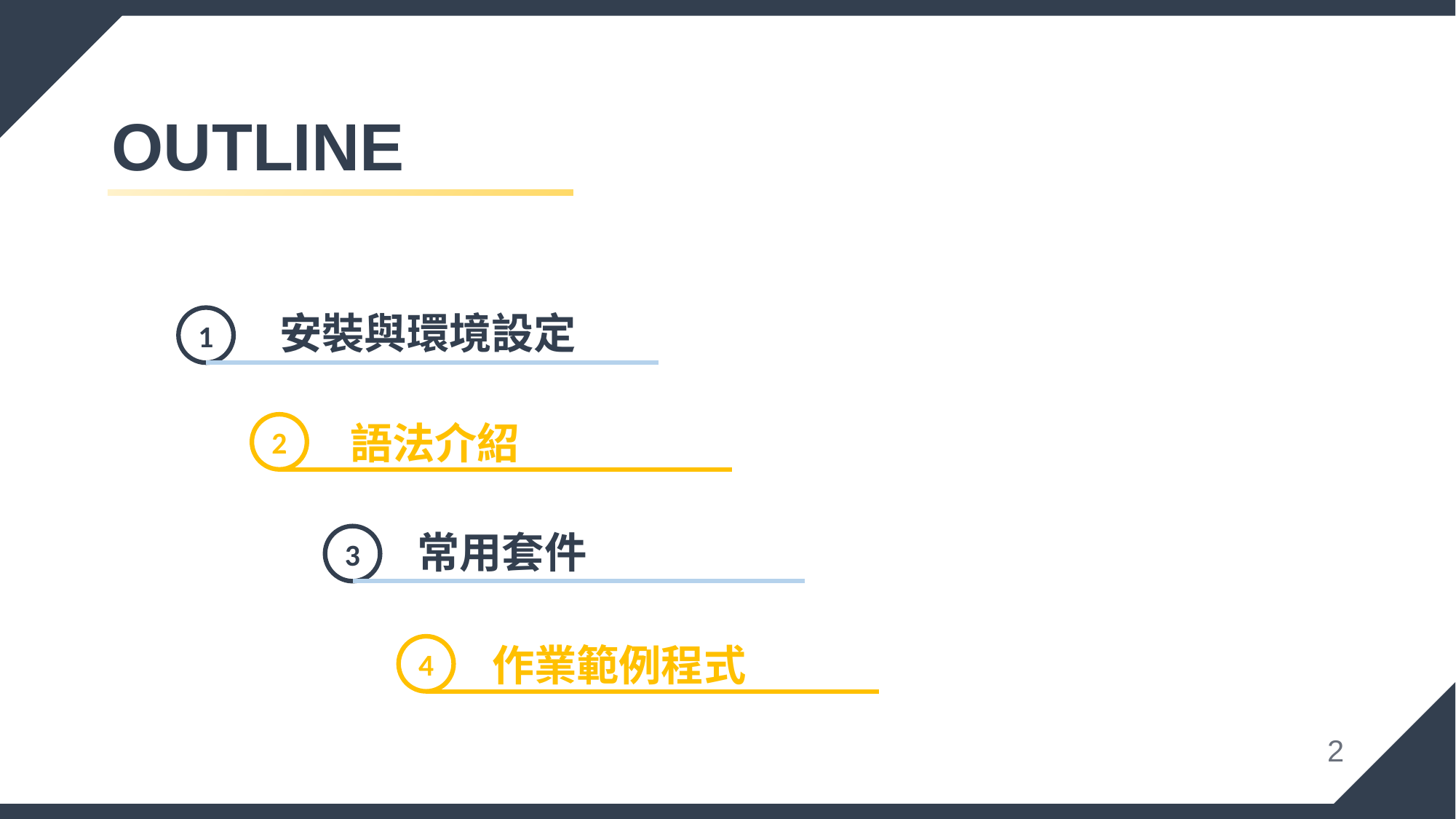

# OUTLINE
安裝與環境設定
1
語法介紹
2
常用套件
3
作業範例程式
4
2